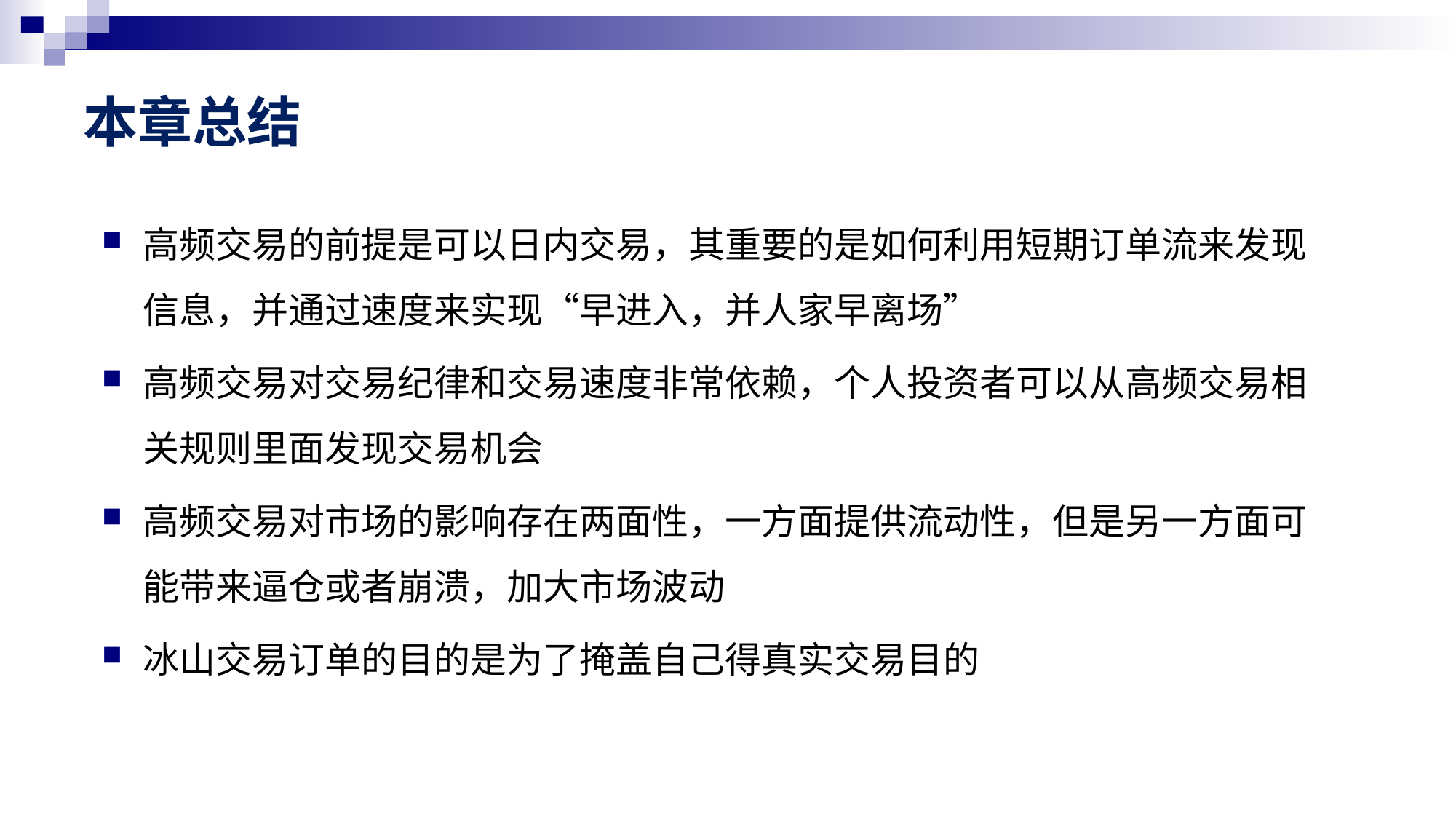

# 本章总结
高频交易的前提是可以日内交易，其重要的是如何利用短期订单流来发现信息，并通过速度来实现“早进入，并人家早离场”
高频交易对交易纪律和交易速度非常依赖，个人投资者可以从高频交易相关规则里面发现交易机会
高频交易对市场的影响存在两面性，一方面提供流动性，但是另一方面可能带来逼仓或者崩溃，加大市场波动
冰山交易订单的目的是为了掩盖自己得真实交易目的